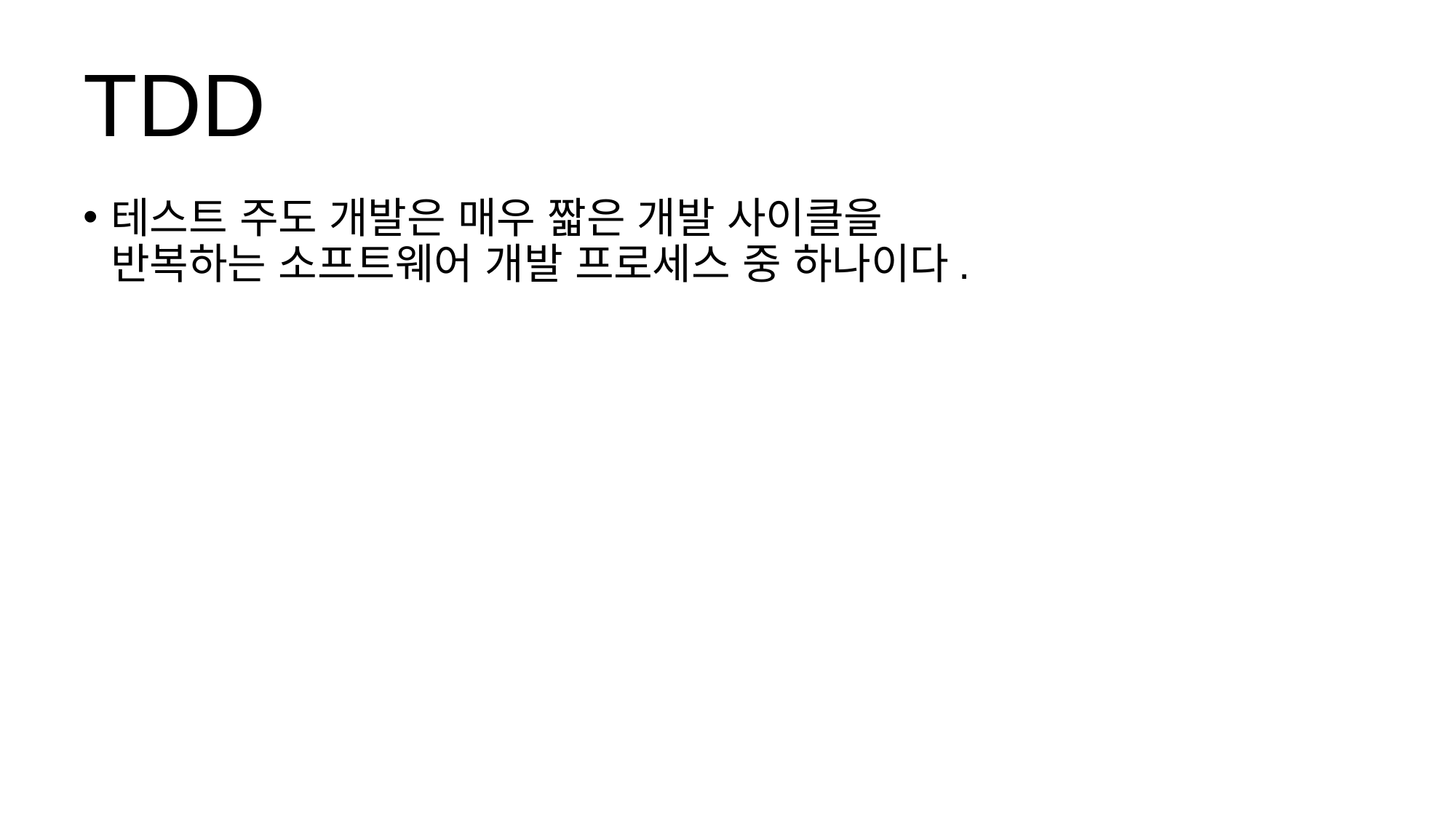

# TDD
테스트 주도 개발은 매우 짧은 개발 사이클을
반복하는 소프트웨어 개발 프로세스 중 하나이다.